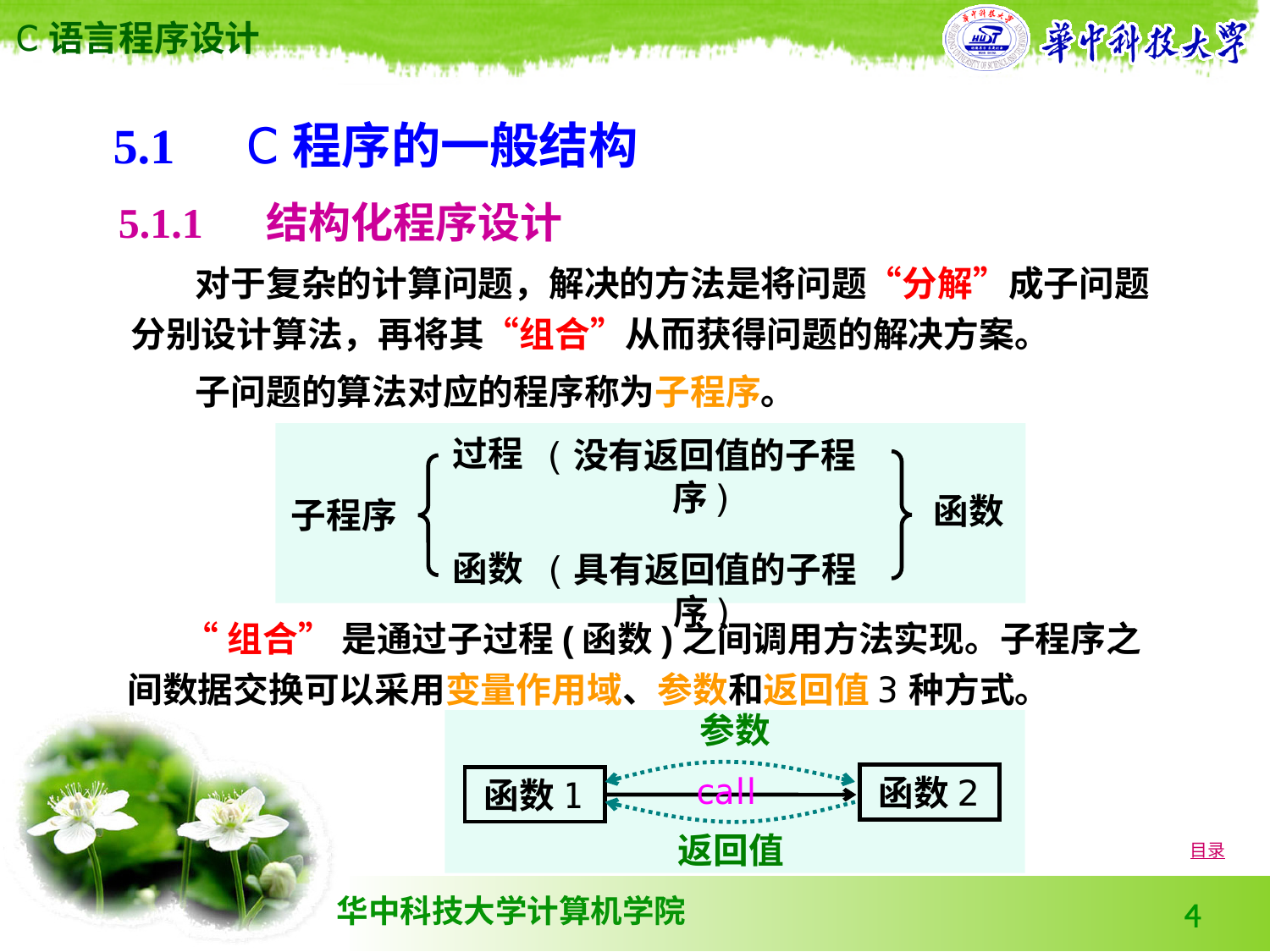

5.1　C程序的一般结构
5.1.1 　结构化程序设计
       对于复杂的计算问题，解决的方法是将问题“分解”成子问题分别设计算法，再将其“组合”从而获得问题的解决方案。
       子问题的算法对应的程序称为子程序。

过程
(没有返回值的子程序)

子程序
函数
(具有返回值的子程序)

函数
       “组合” 是通过子过程(函数)之间调用方法实现。子程序之间数据交换可以采用变量作用域、参数和返回值3种方式。
参数

call
函数2
函数1

返回值

目录
4